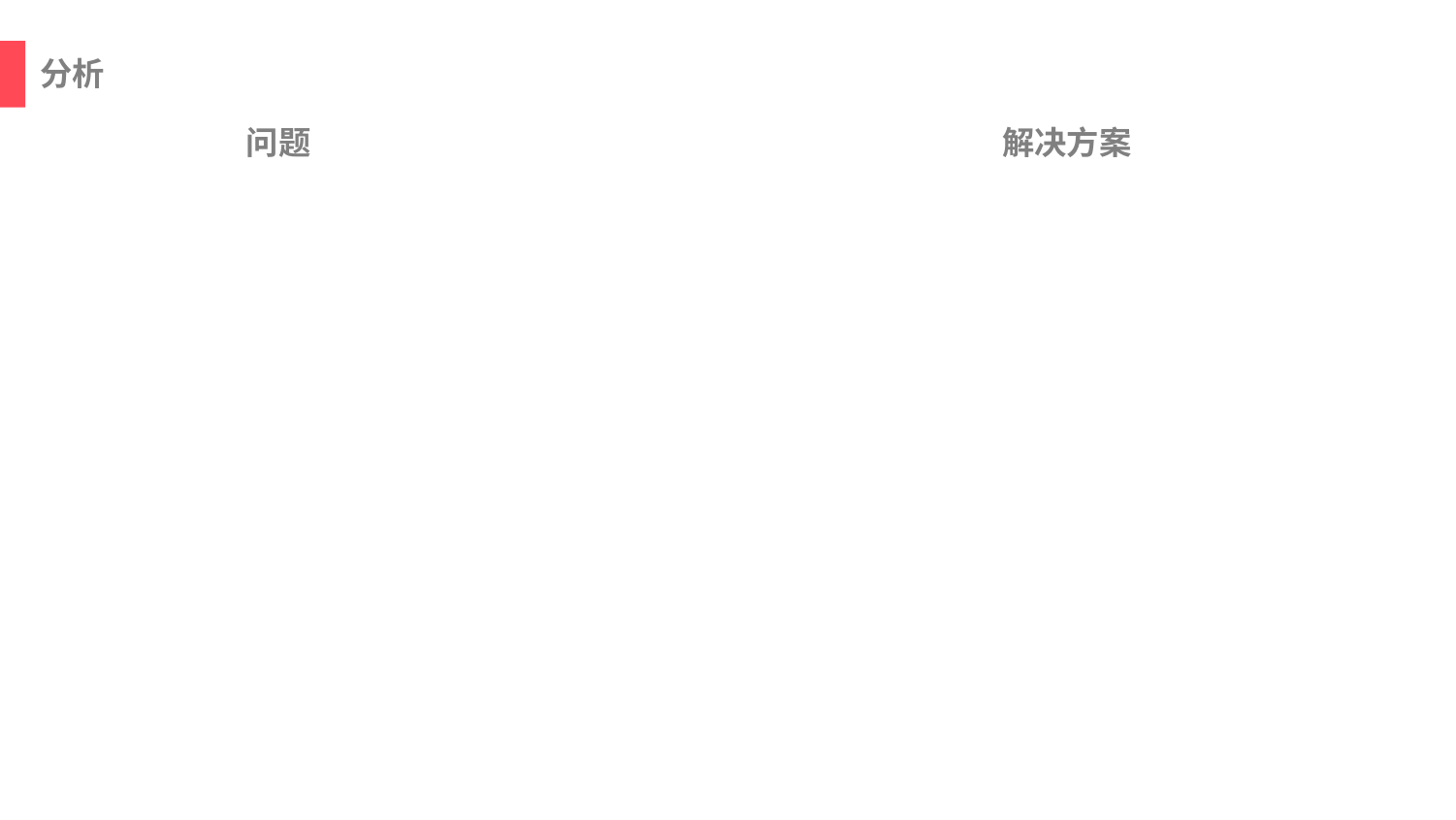

分析
问题
解决方案
60%
65%
20%
70%